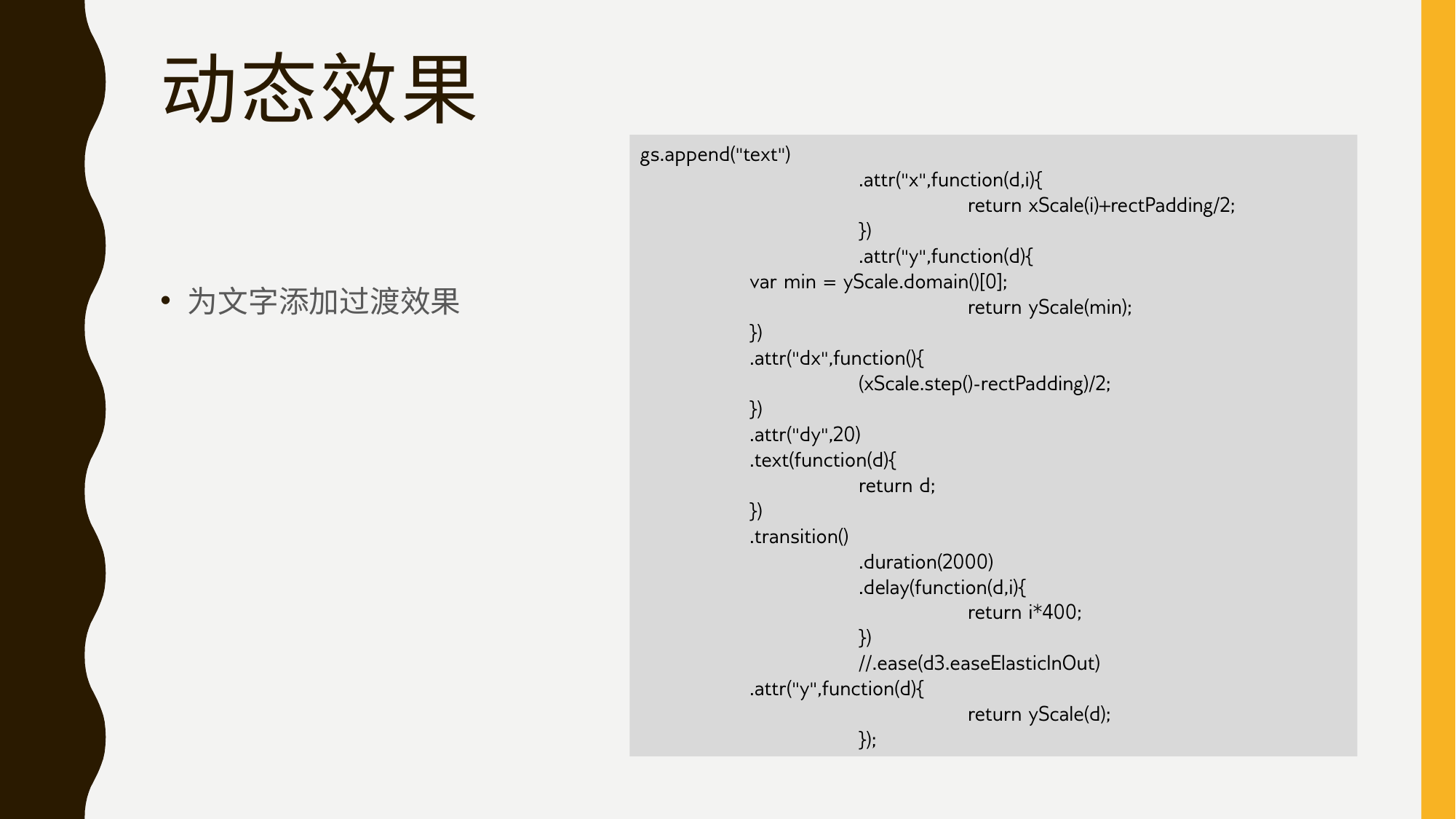

# 动态效果
gs.append("text")
    		.attr("x",function(d,i){
    			return xScale(i)+rectPadding/2;
    		})
    		.attr("y",function(d){
            	var min = yScale.domain()[0];
    			return yScale(min);
        	})
        	.attr("dx",function(){
        		(xScale.step()-rectPadding)/2;
        	})
        	.attr("dy",20)
        	.text(function(d){
        		return d;
        	})
        	.transition()
    		.duration(2000)
    		.delay(function(d,i){
    			return i*400;
    		})
    		//.ease(d3.easeElasticInOut)
        	.attr("y",function(d){
    			return yScale(d);
    		});
为文字添加过渡效果